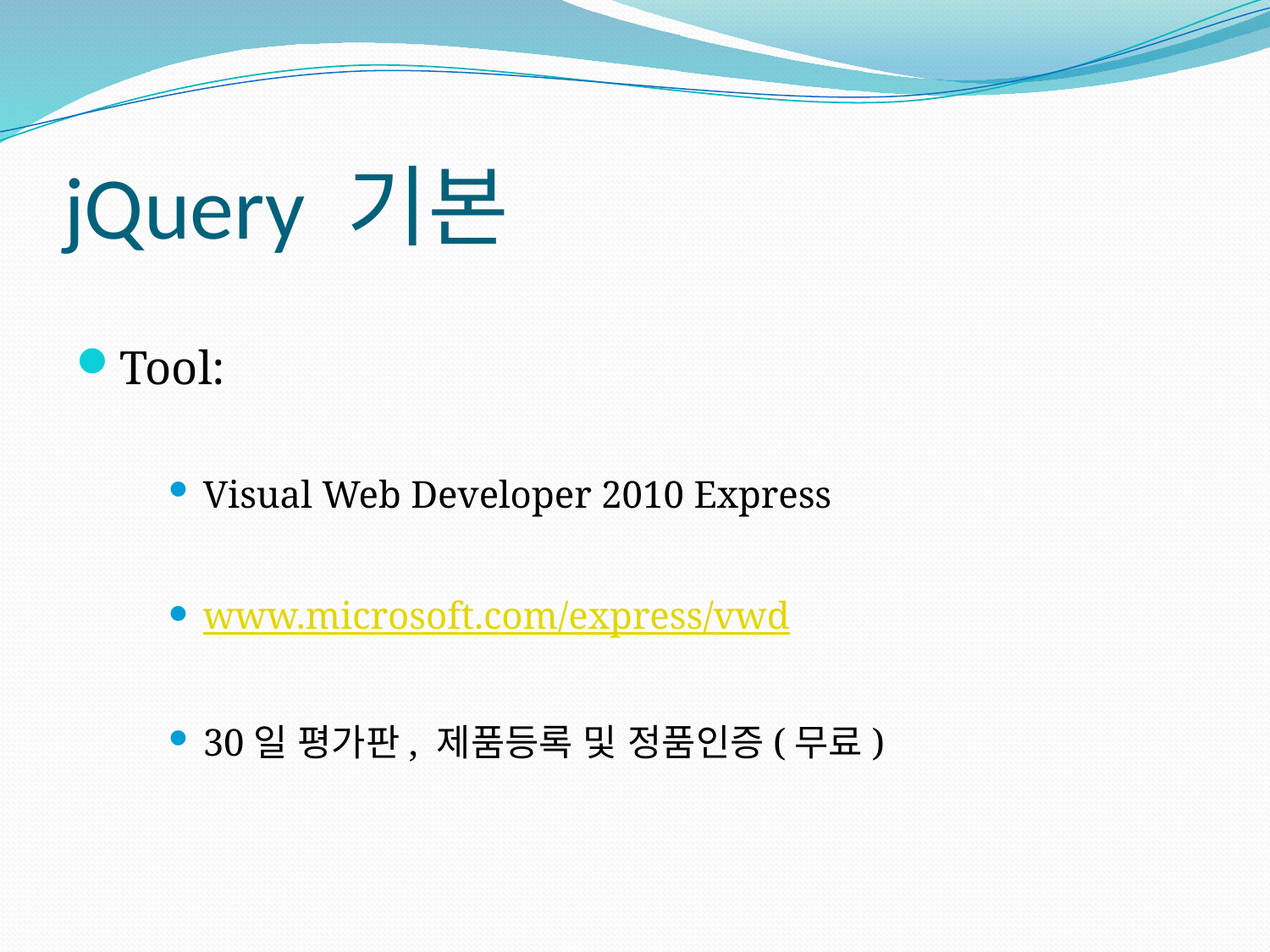

# jQuery 기본

Tool:

Visual Web Developer 2010 Express

www.microsoft.com/express/vwd

30일 평가판, 제품등록 및 정품인증(무료)